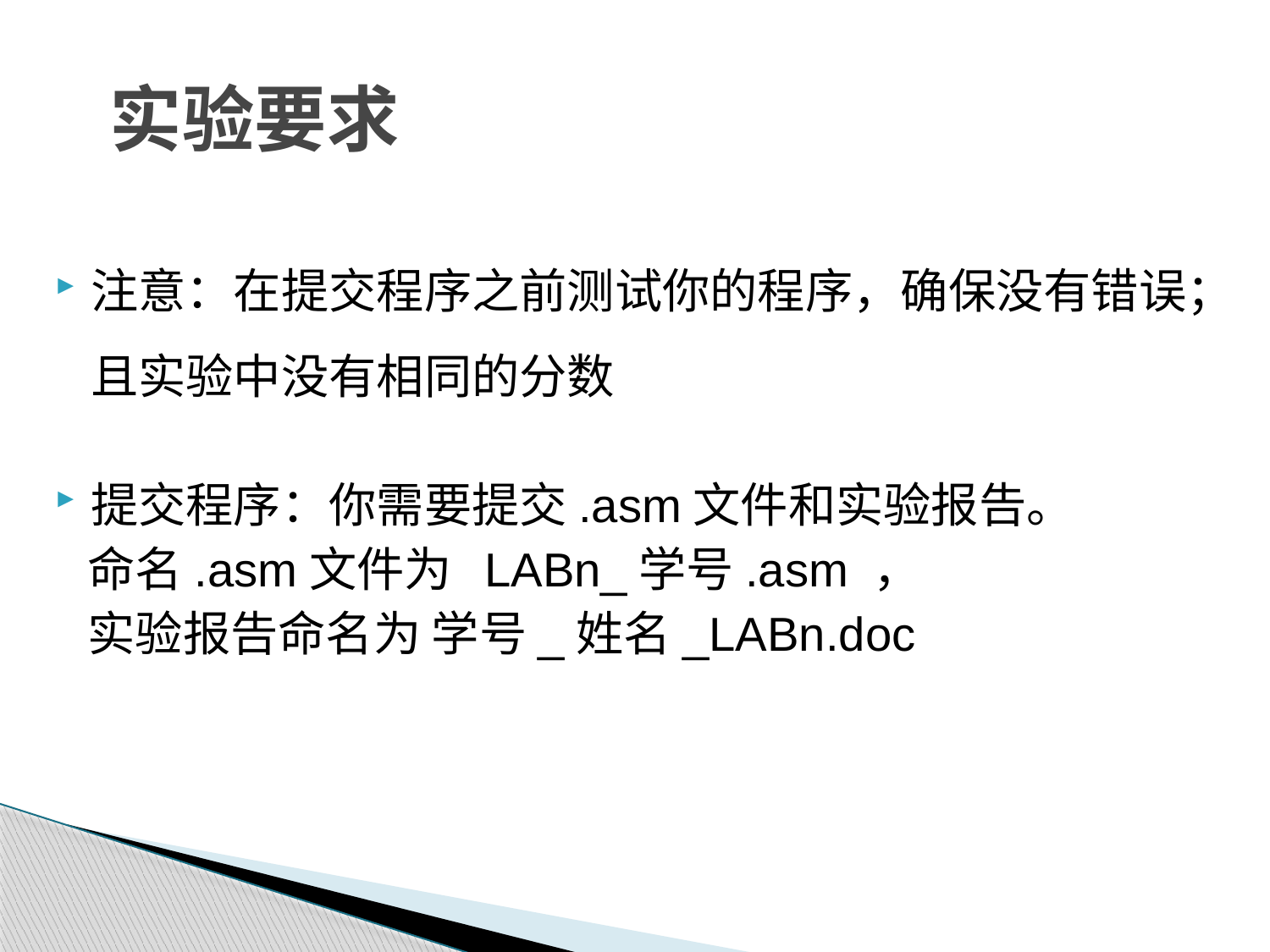

# 实验要求
注意：在提交程序之前测试你的程序，确保没有错误；且实验中没有相同的分数

提交程序：你需要提交.asm文件和实验报告。
  命名.asm文件为  LABn_学号.asm ，
  实验报告命名为 学号_姓名_LABn.doc